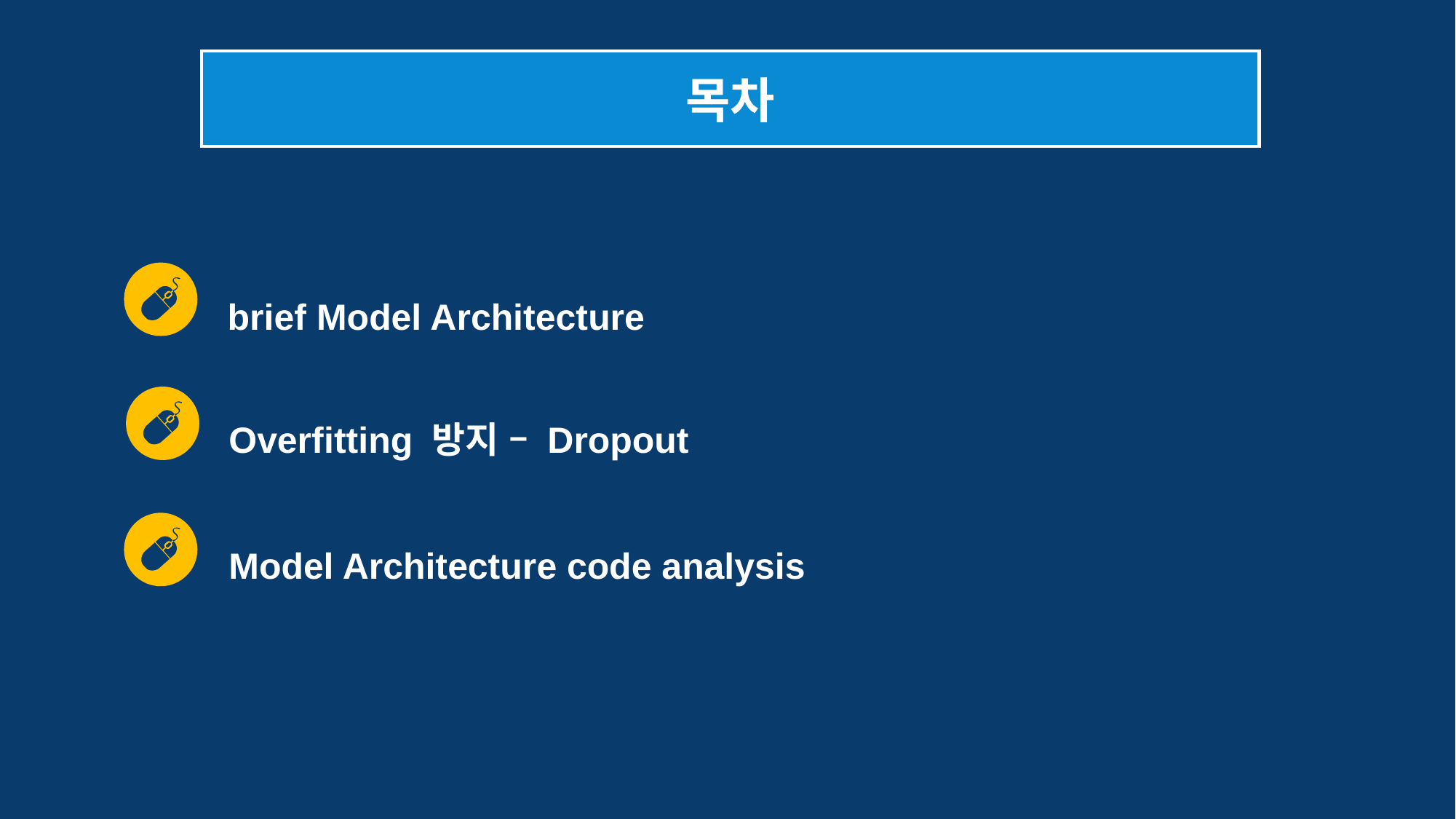

목차

brief Model Architecture

Overfitting 방지 – Dropout

Model Architecture code analysis